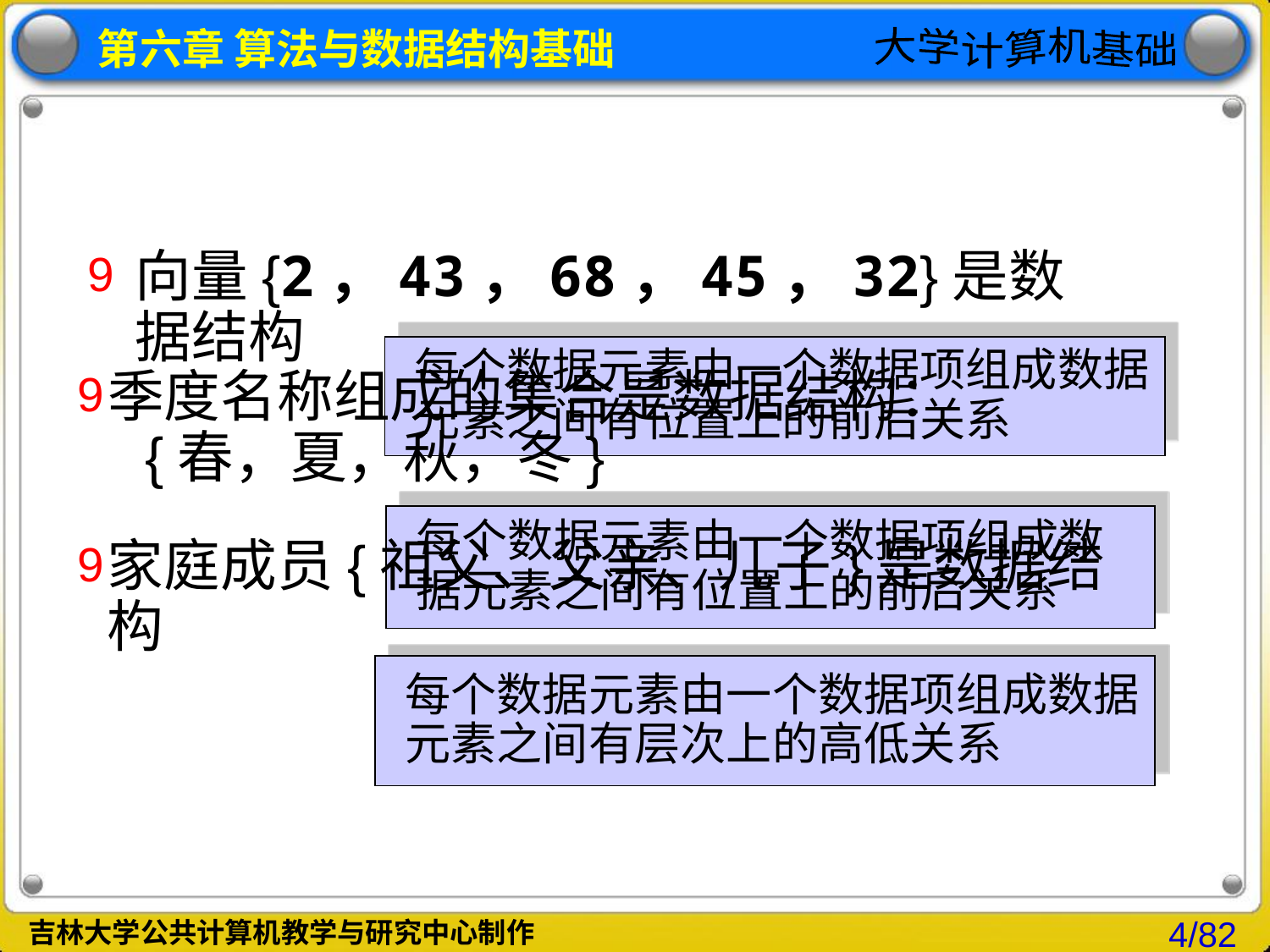

向量{2，43，68，45，32}是数据结构
每个数据元素由一个数据项组成数据元素之间有位置上的前后关系
季度名称组成的集合是数据结构：
  {春，夏，秋，冬}
每个数据元素由一个数据项组成数据元素之间有位置上的前后关系
家庭成员{祖父、父亲、儿子}是数据结构
每个数据元素由一个数据项组成数据元素之间有层次上的高低关系
4/82